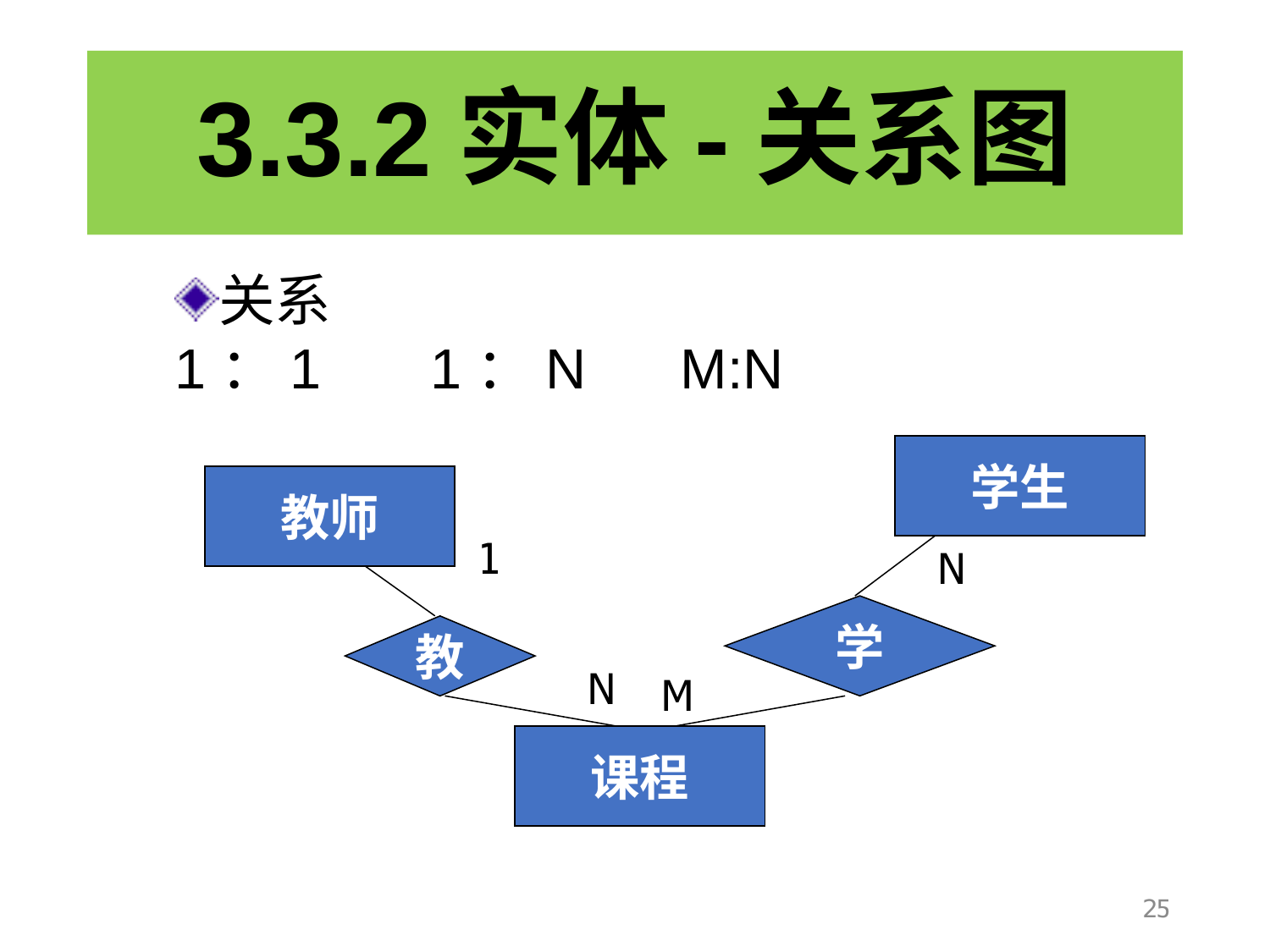

# 3.3.2实体-关系图
关系
1：1       1：N      M:N

学生
教师
1

N

学
教
N
M

课程
25